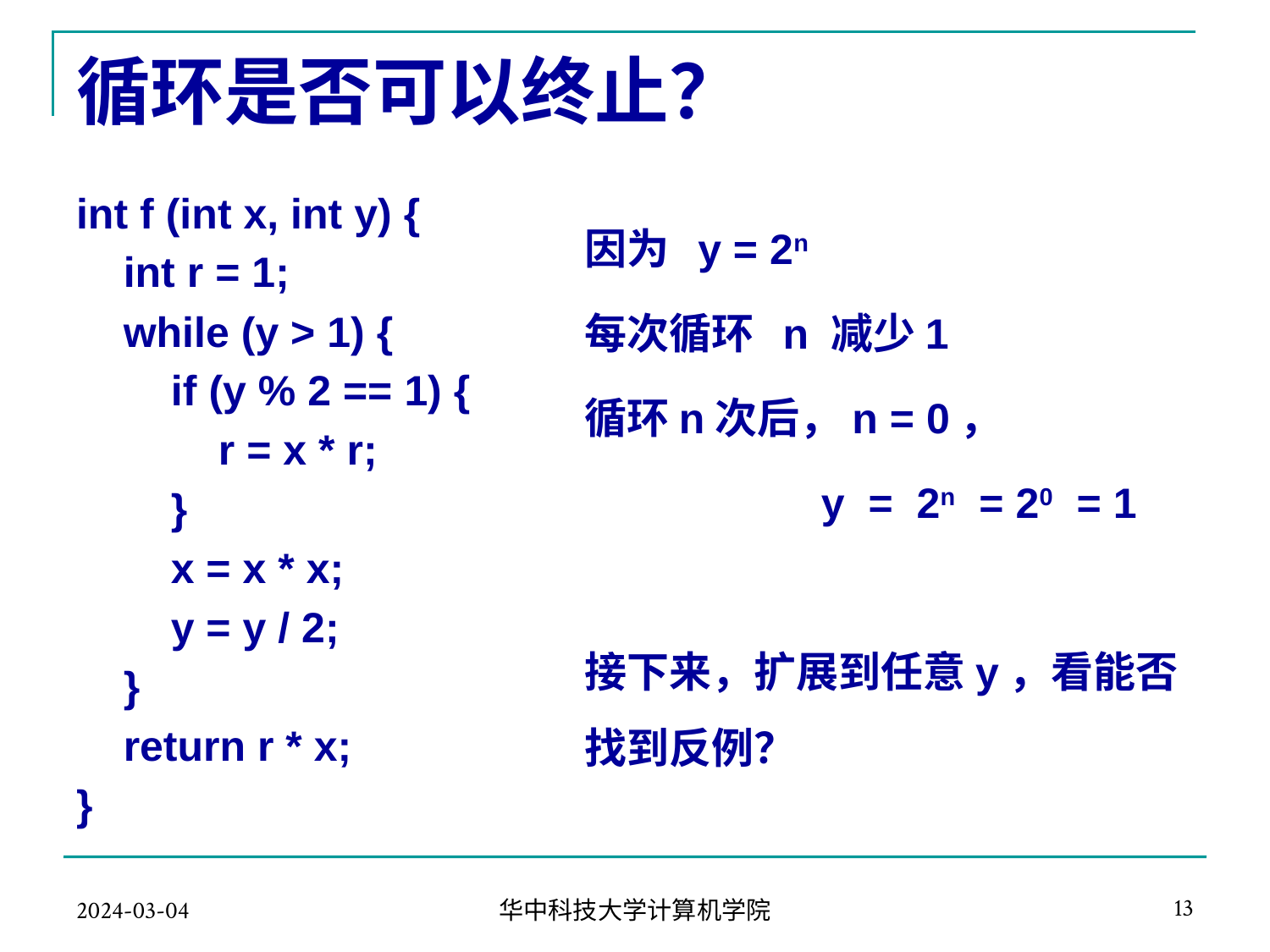

# 循环是否可以终止？
int f (int x, int y) {
    int r = 1;
    while (y > 1) {
        if (y % 2 == 1) {
            r = x * r;
        }
        x = x * x;
        y = y / 2;
    }
    return r * x;
}
因为  y = 2n
每次循环  n 减少1
循环n次后，n = 0，
                    y  =  2n  = 20  = 1

接下来，扩展到任意y，看能否找到反例？
2024-03-04
13
华中科技大学计算机学院